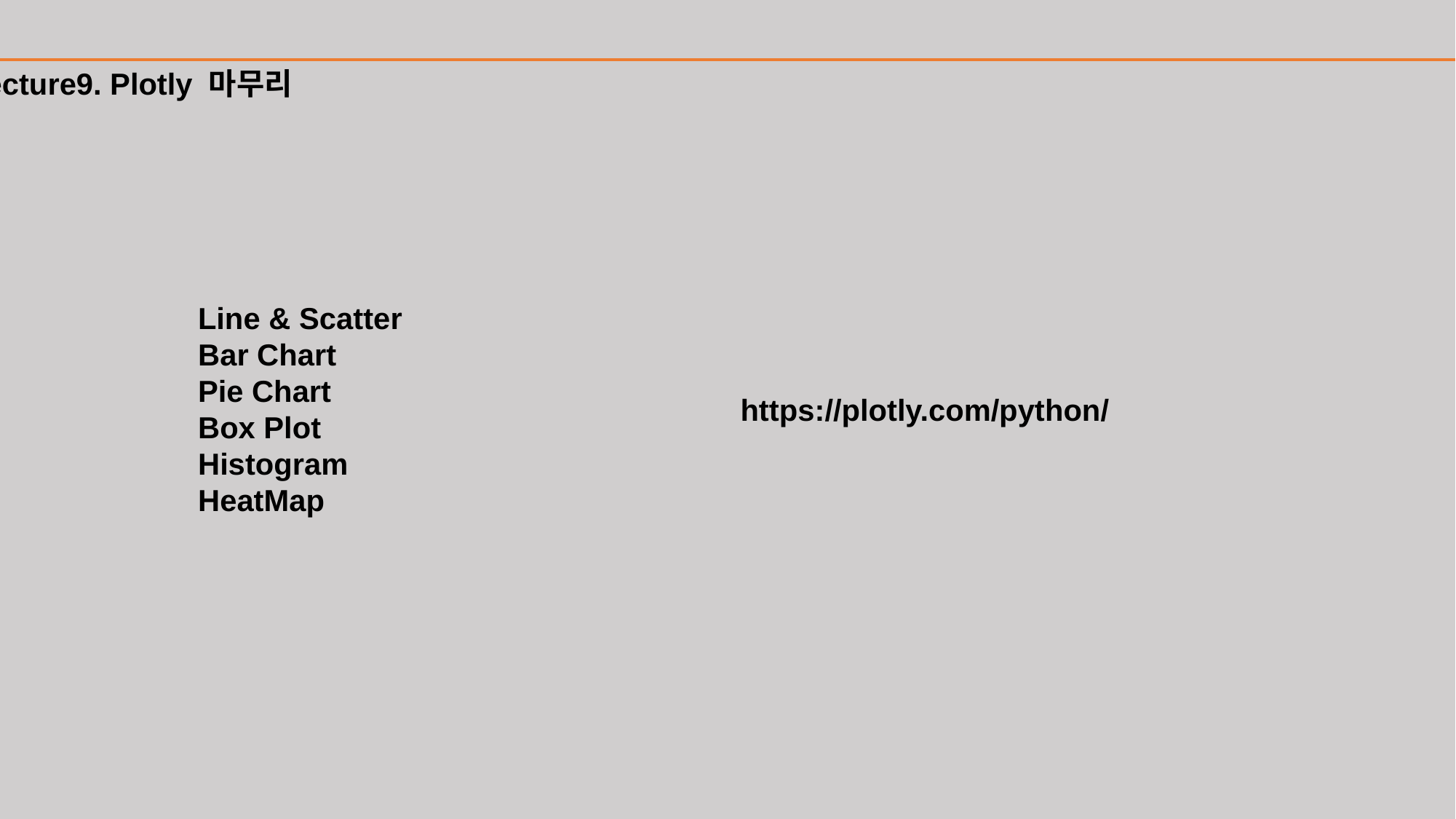

Lecture9. Plotly 마무리
Line & Scatter
Bar Chart
Pie Chart
Box Plot
Histogram
HeatMap
https://plotly.com/python/